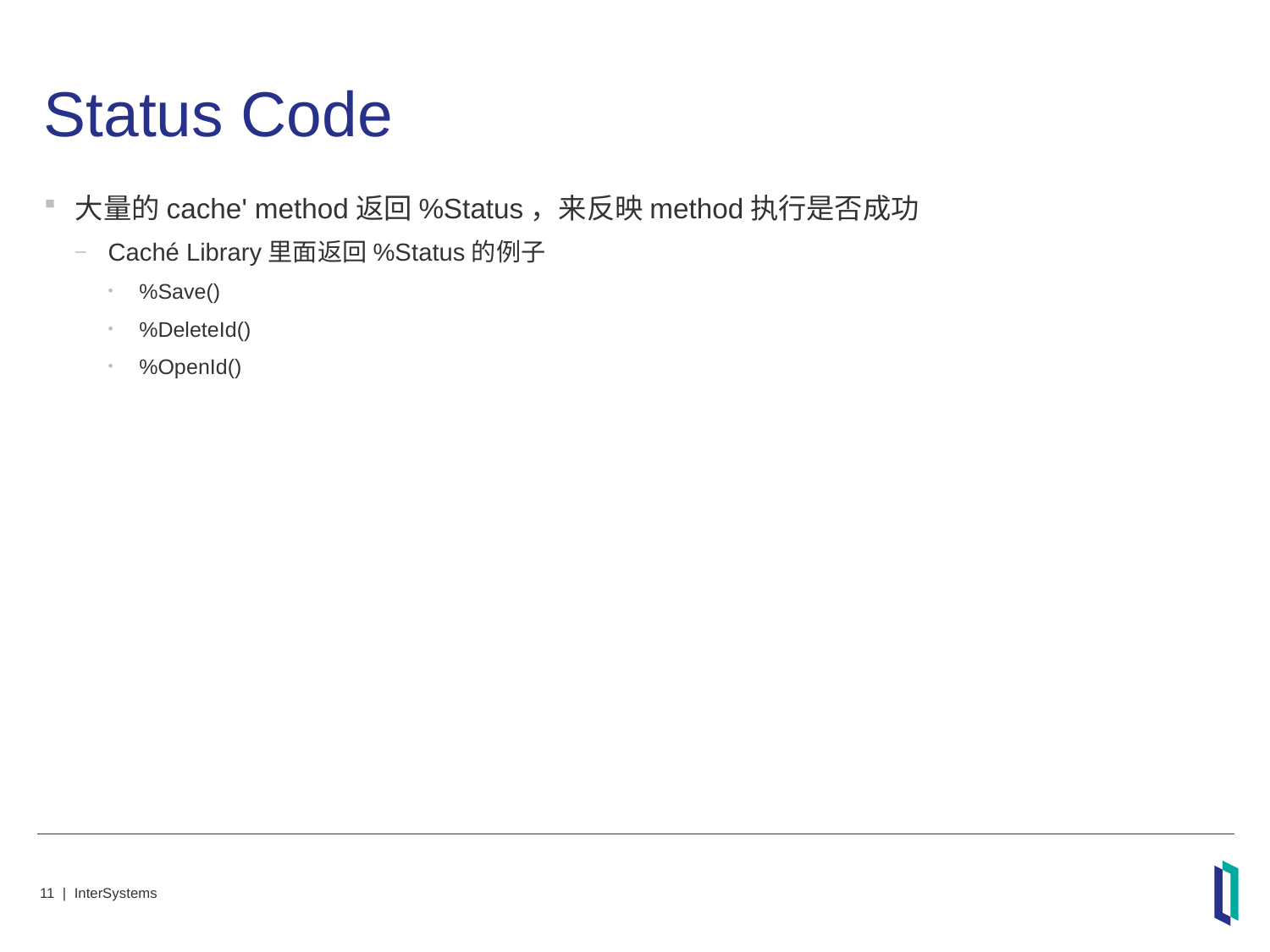

# Status Code
大量的cache' method返回%Status，来反映method执行是否成功
Caché Library里面返回%Status的例子
%Save()
%DeleteId()
%OpenId()